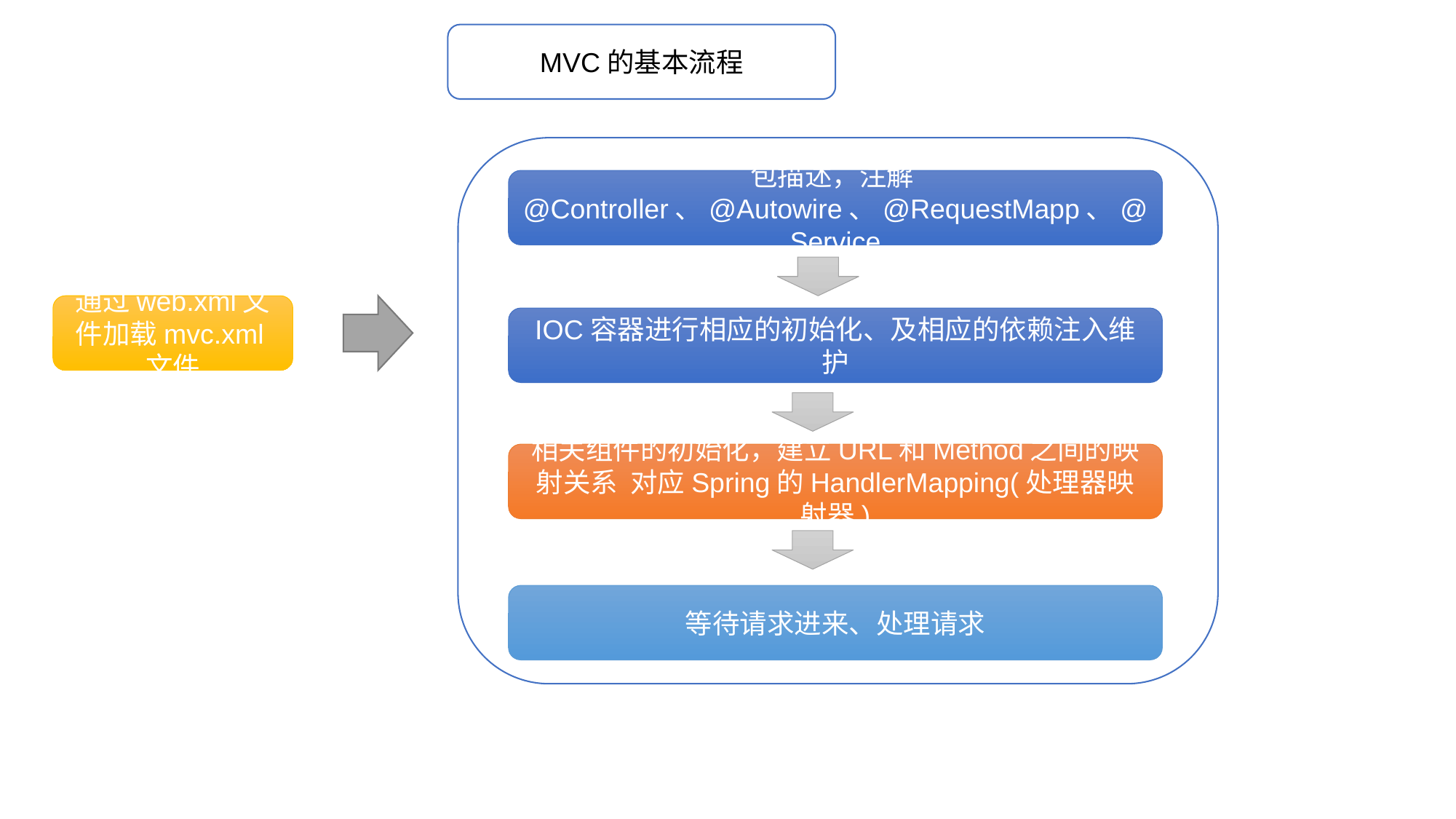

MVC的基本流程

包描述，注解@Controller、@Autowire、@RequestMapp、@Service

通过web.xml文件加载mvc.xml文件
IOC容器进行相应的初始化、及相应的依赖注入维护

相关组件的初始化，建立URL和Method之间的映射关系  对应Spring的HandlerMapping(处理器映射器)

等待请求进来、处理请求